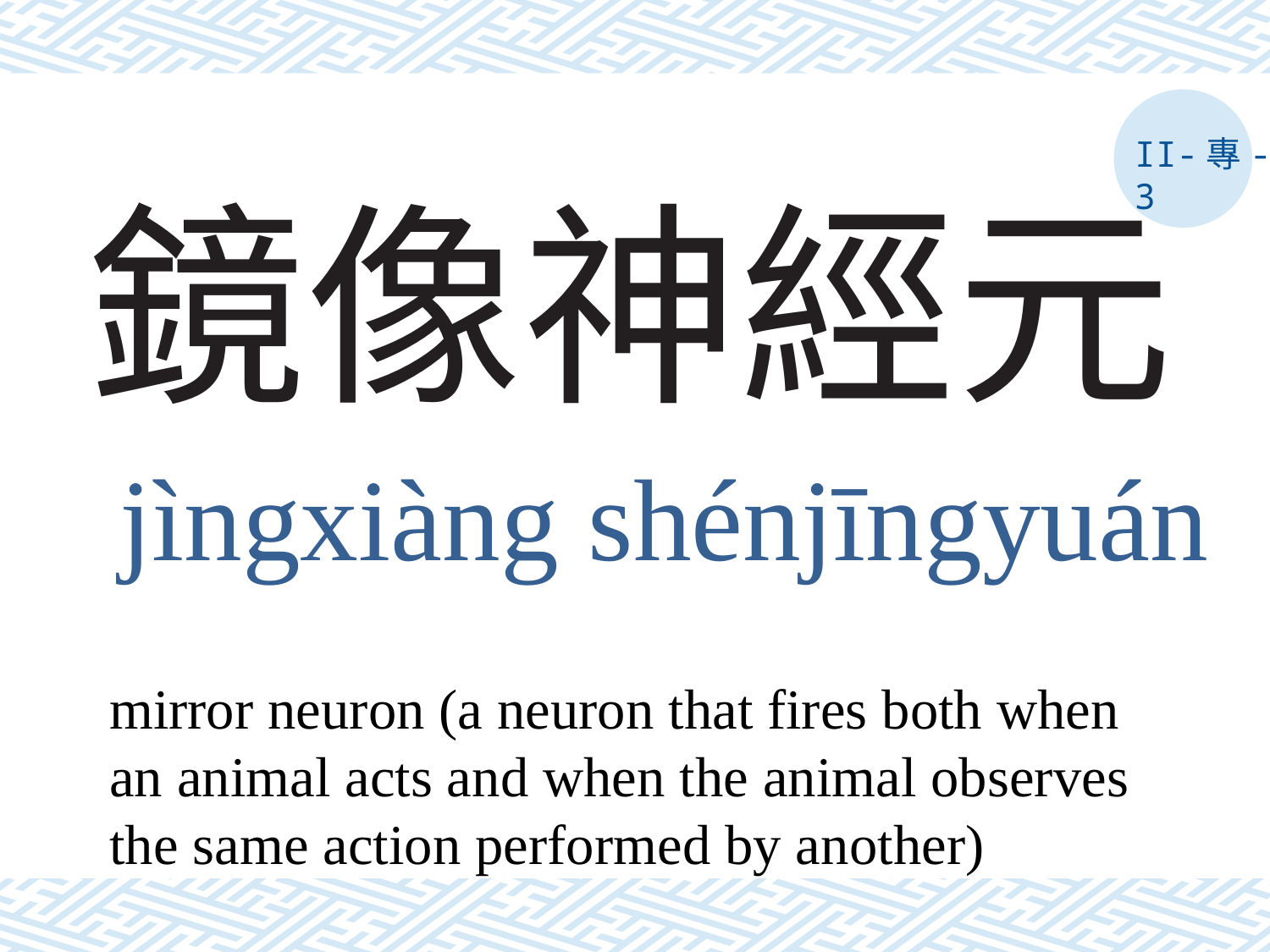

II-專-3

# 鏡像神經元
jìngxiàng shénjīngyuán
mirror neuron (a neuron that fires both when an animal acts and when the animal observes the same action performed by another)